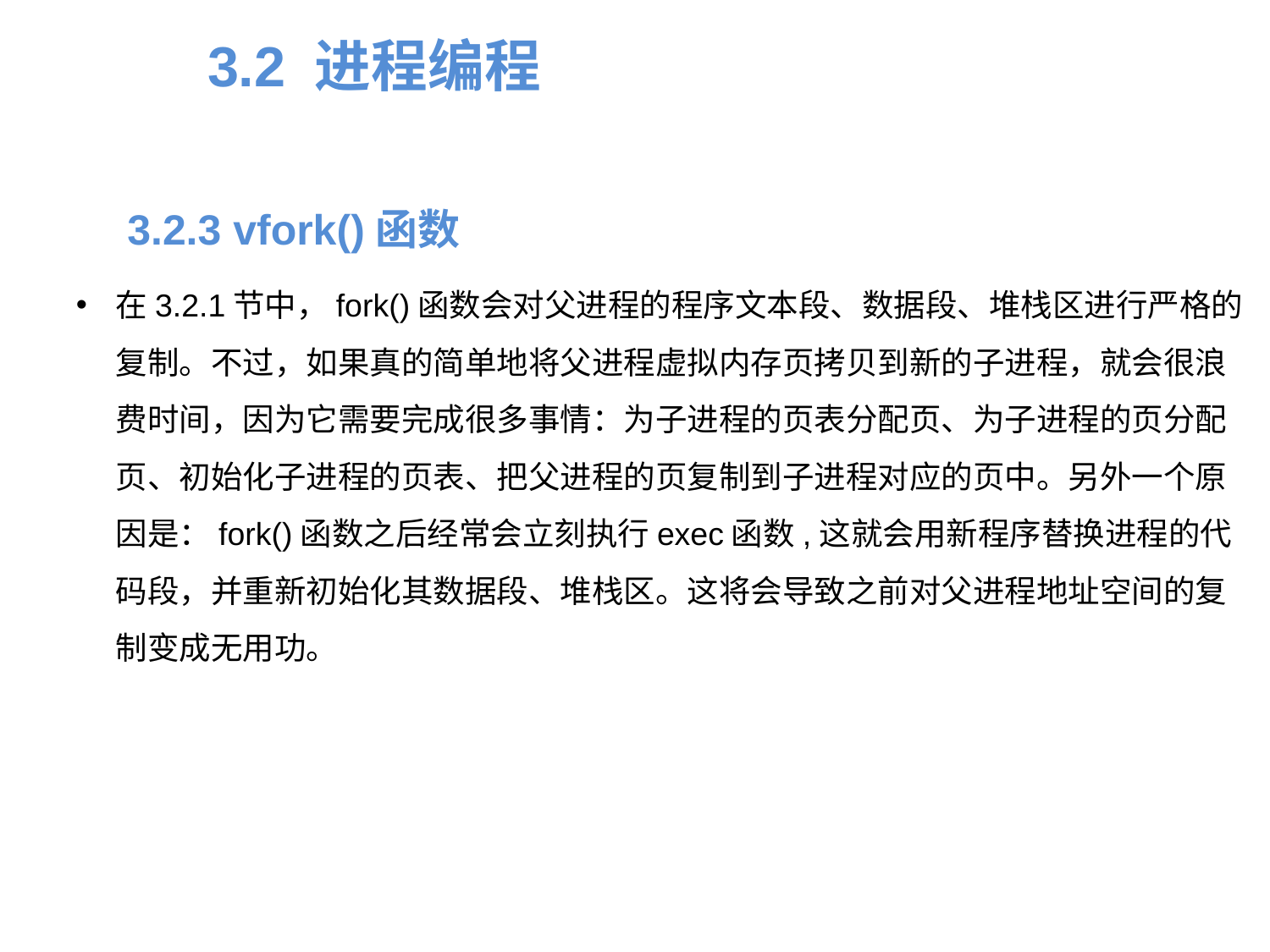

3.2 进程编程
3.2.3 vfork()函数
在3.2.1节中，fork()函数会对父进程的程序文本段、数据段、堆栈区进行严格的复制。不过，如果真的简单地将父进程虚拟内存页拷贝到新的子进程，就会很浪费时间，因为它需要完成很多事情：为子进程的页表分配页、为子进程的页分配页、初始化子进程的页表、把父进程的页复制到子进程对应的页中。另外一个原因是：fork()函数之后经常会立刻执行exec函数,这就会用新程序替换进程的代码段，并重新初始化其数据段、堆栈区。这将会导致之前对父进程地址空间的复制变成无用功。